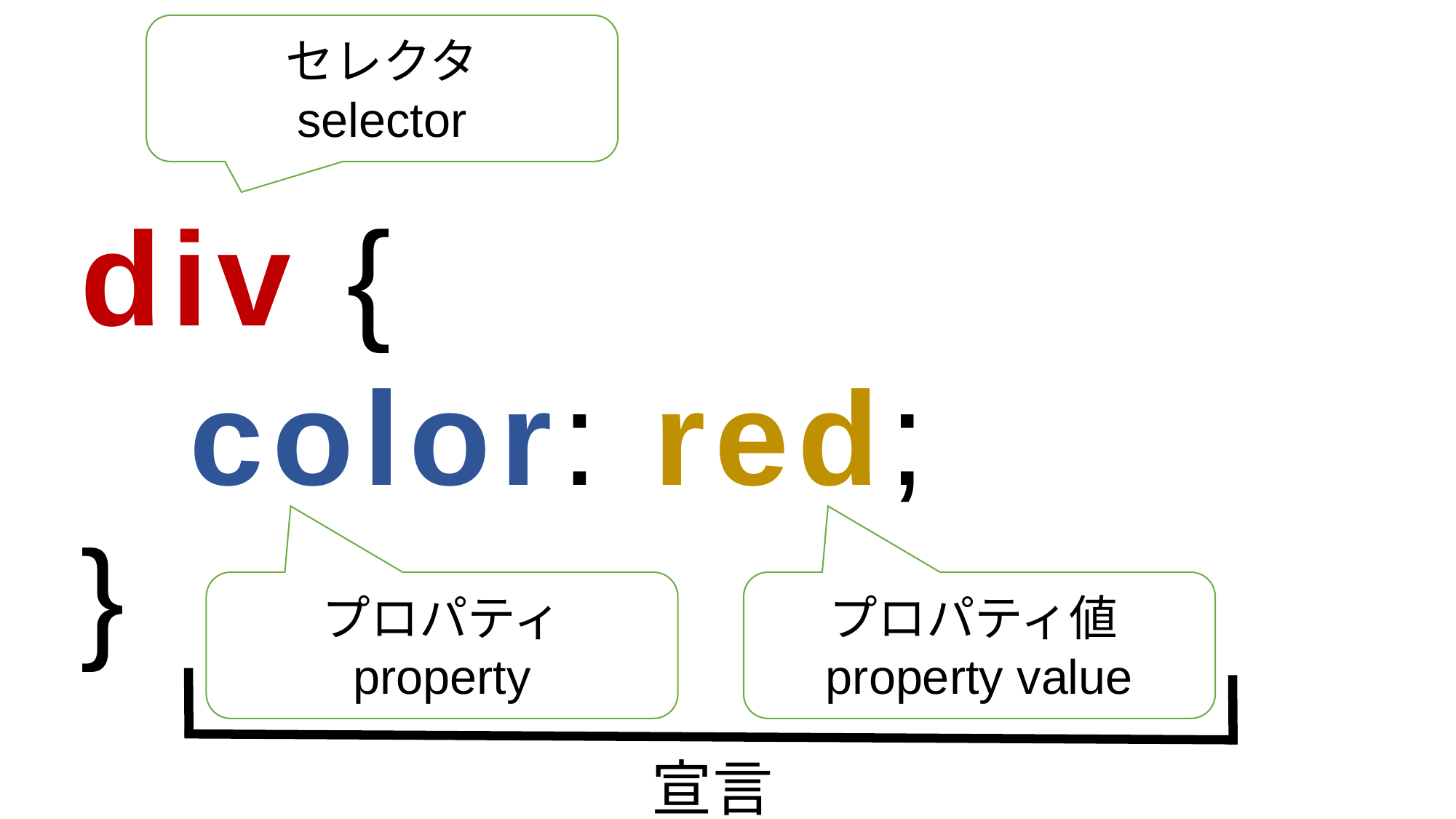

セレクタ
selector
div {
	color: red;
}
プロパティ
property
プロパティ値property value
宣言